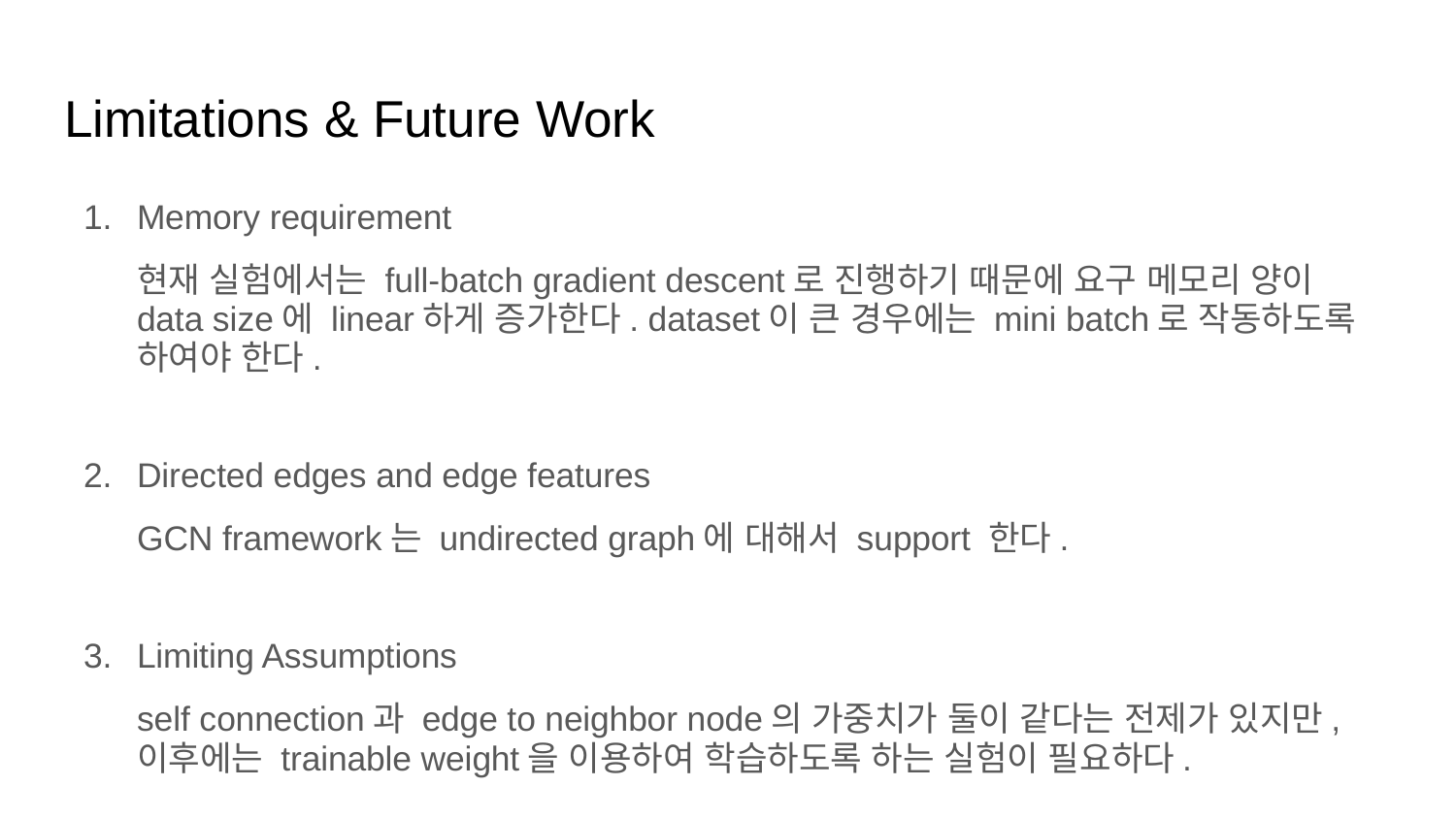

# Limitations & Future Work
Memory requirement
현재 실험에서는 full-batch gradient descent로 진행하기 때문에 요구 메모리 양이 data size에 linear하게 증가한다. dataset이 큰 경우에는 mini batch로 작동하도록 하여야 한다.

Directed edges and edge features
GCN framework는 undirected graph에 대해서 support 한다.

Limiting Assumptions
self connection과 edge to neighbor node의 가중치가 둘이 같다는 전제가 있지만, 이후에는 trainable weight을 이용하여 학습하도록 하는 실험이 필요하다.